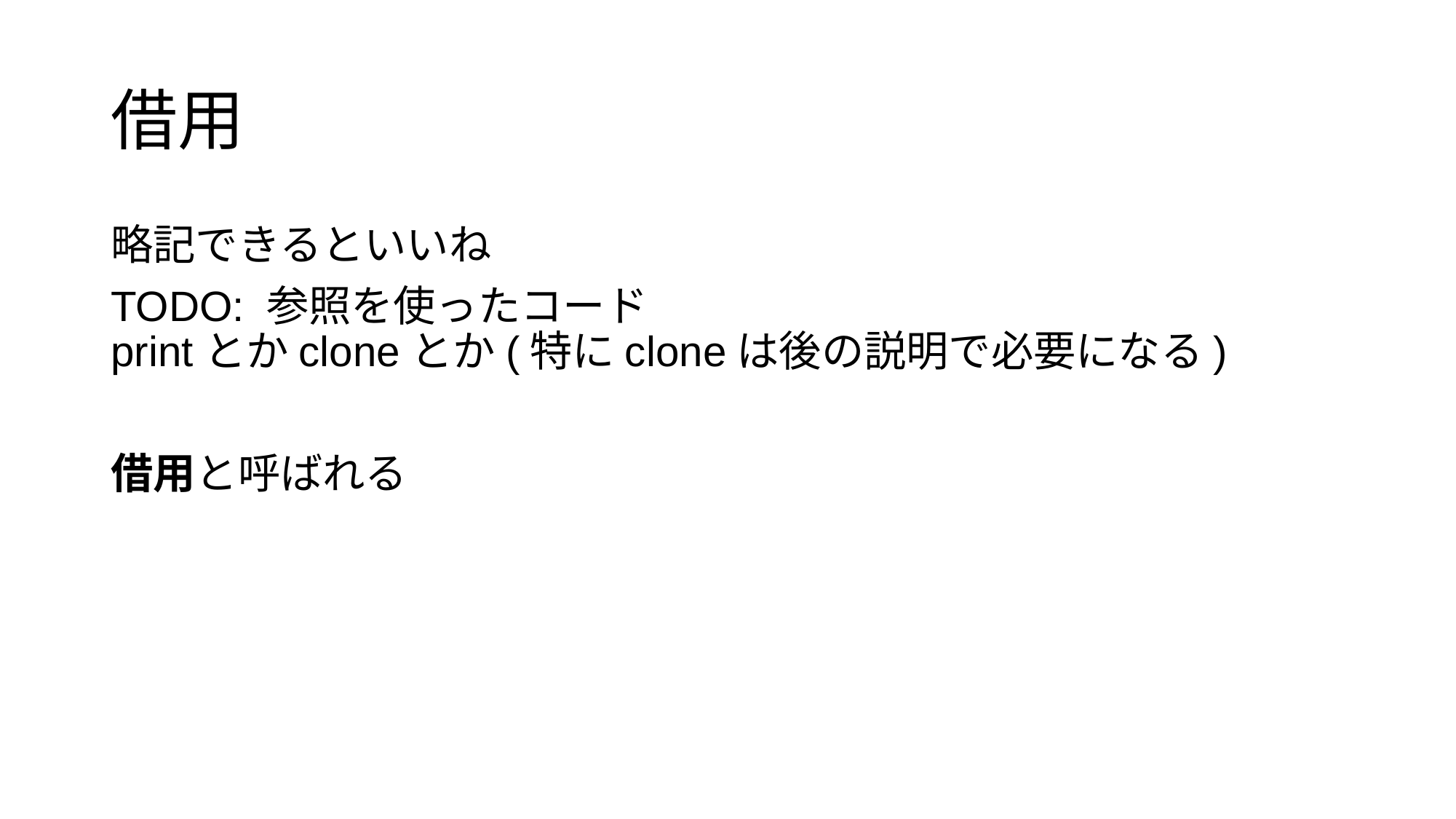

# 借用
略記できるといいね
TODO: 参照を使ったコード
printとかcloneとか(特にcloneは後の説明で必要になる)

借用と呼ばれる